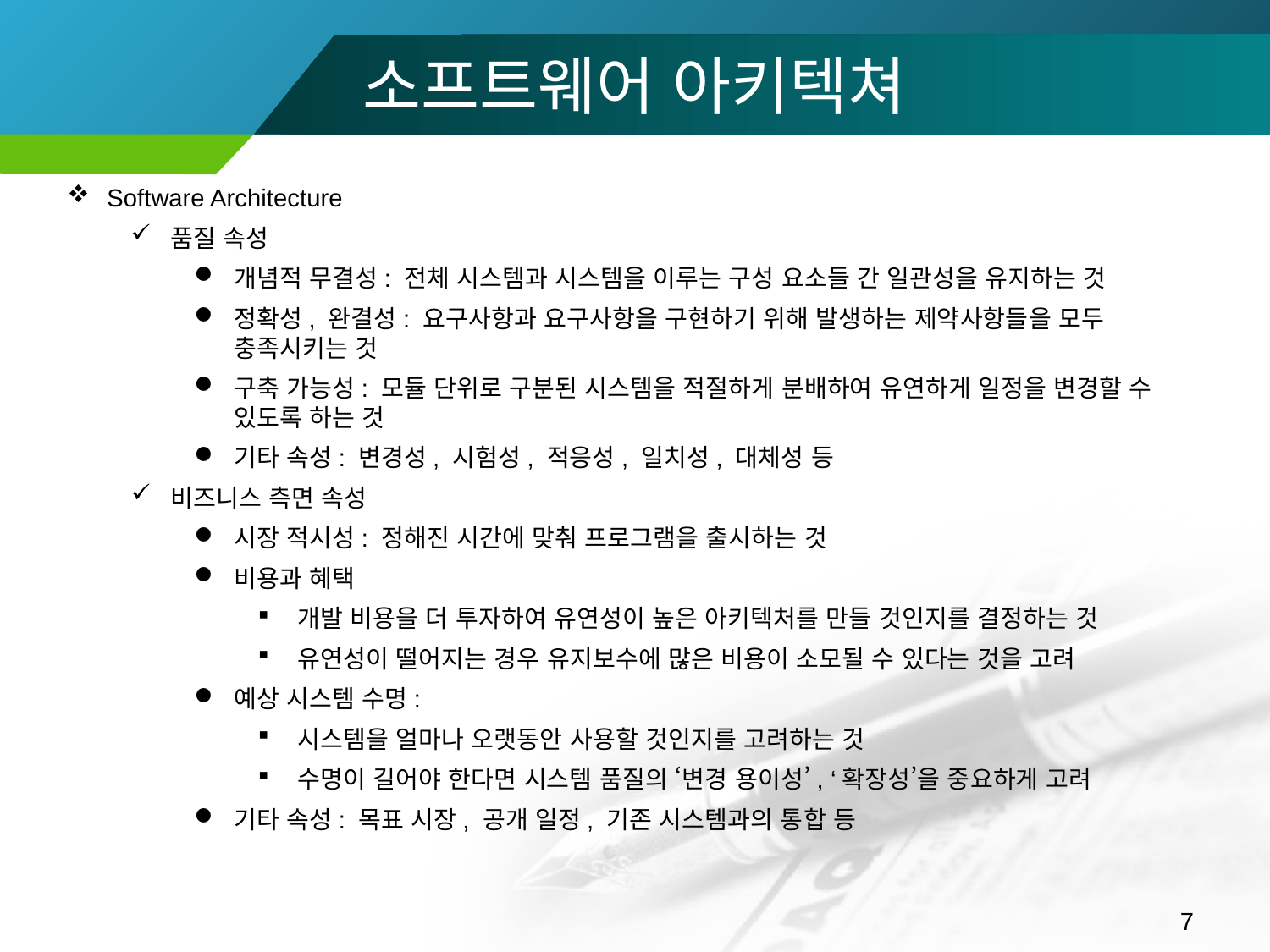

# 소프트웨어 아키텍쳐
Software Architecture
품질 속성
개념적 무결성: 전체 시스템과 시스템을 이루는 구성 요소들 간 일관성을 유지하는 것
정확성, 완결성: 요구사항과 요구사항을 구현하기 위해 발생하는 제약사항들을 모두 충족시키는 것
구축 가능성: 모듈 단위로 구분된 시스템을 적절하게 분배하여 유연하게 일정을 변경할 수 있도록 하는 것
기타 속성: 변경성, 시험성, 적응성, 일치성, 대체성 등
비즈니스 측면 속성
시장 적시성: 정해진 시간에 맞춰 프로그램을 출시하는 것
비용과 혜택
개발 비용을 더 투자하여 유연성이 높은 아키텍처를 만들 것인지를 결정하는 것
유연성이 떨어지는 경우 유지보수에 많은 비용이 소모될 수 있다는 것을 고려
예상 시스템 수명:
시스템을 얼마나 오랫동안 사용할 것인지를 고려하는 것
수명이 길어야 한다면 시스템 품질의 ‘변경 용이성’, ‘확장성’을 중요하게 고려
기타 속성: 목표 시장, 공개 일정, 기존 시스템과의 통합 등
7